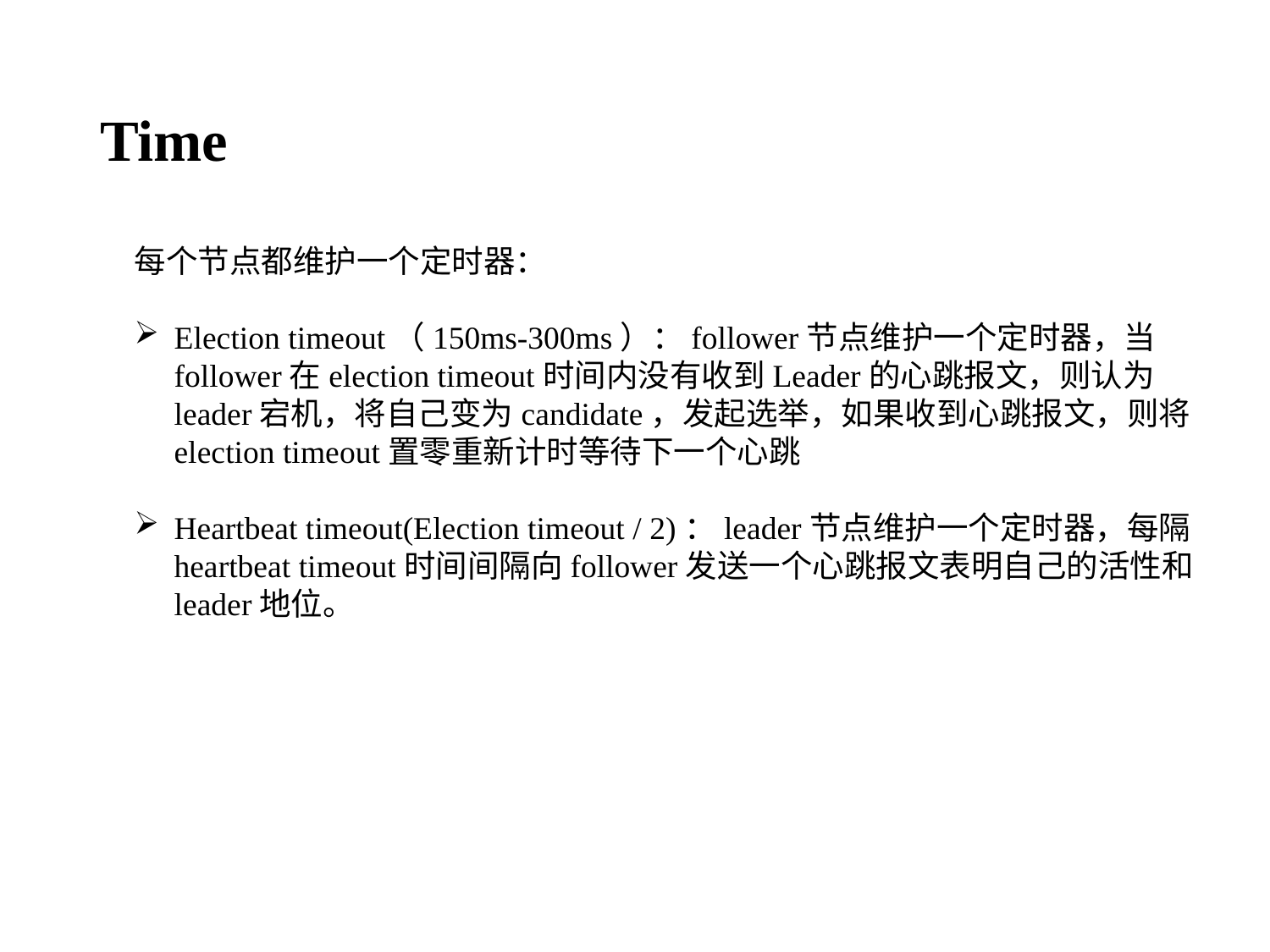

# Time
每个节点都维护一个定时器：

Election timeout（150ms-300ms）：follower节点维护一个定时器，当follower在election timeout时间内没有收到Leader的心跳报文，则认为leader宕机，将自己变为candidate，发起选举，如果收到心跳报文，则将election timeout置零重新计时等待下一个心跳

Heartbeat timeout(Election timeout / 2)：leader节点维护一个定时器，每隔heartbeat timeout时间间隔向follower发送一个心跳报文表明自己的活性和leader地位。